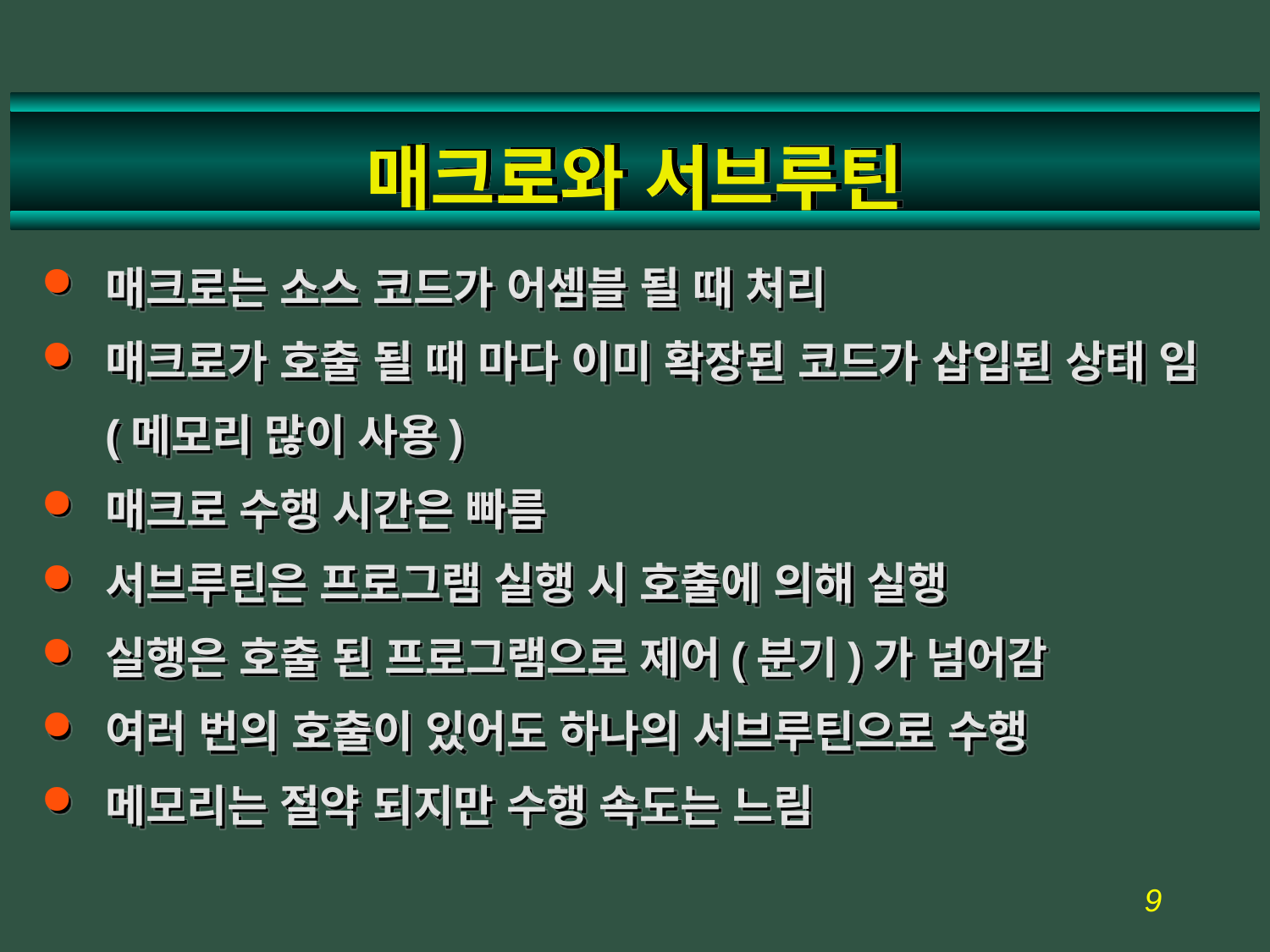

# 매크로와 서브루틴
매크로는 소스 코드가 어셈블 될 때 처리
매크로가 호출 될 때 마다 이미 확장된 코드가 삽입된 상태 임(메모리 많이 사용)
매크로 수행 시간은 빠름
서브루틴은 프로그램 실행 시 호출에 의해 실행
실행은 호출 된 프로그램으로 제어(분기)가 넘어감
여러 번의 호출이 있어도 하나의 서브루틴으로 수행
메모리는 절약 되지만 수행 속도는 느림
9